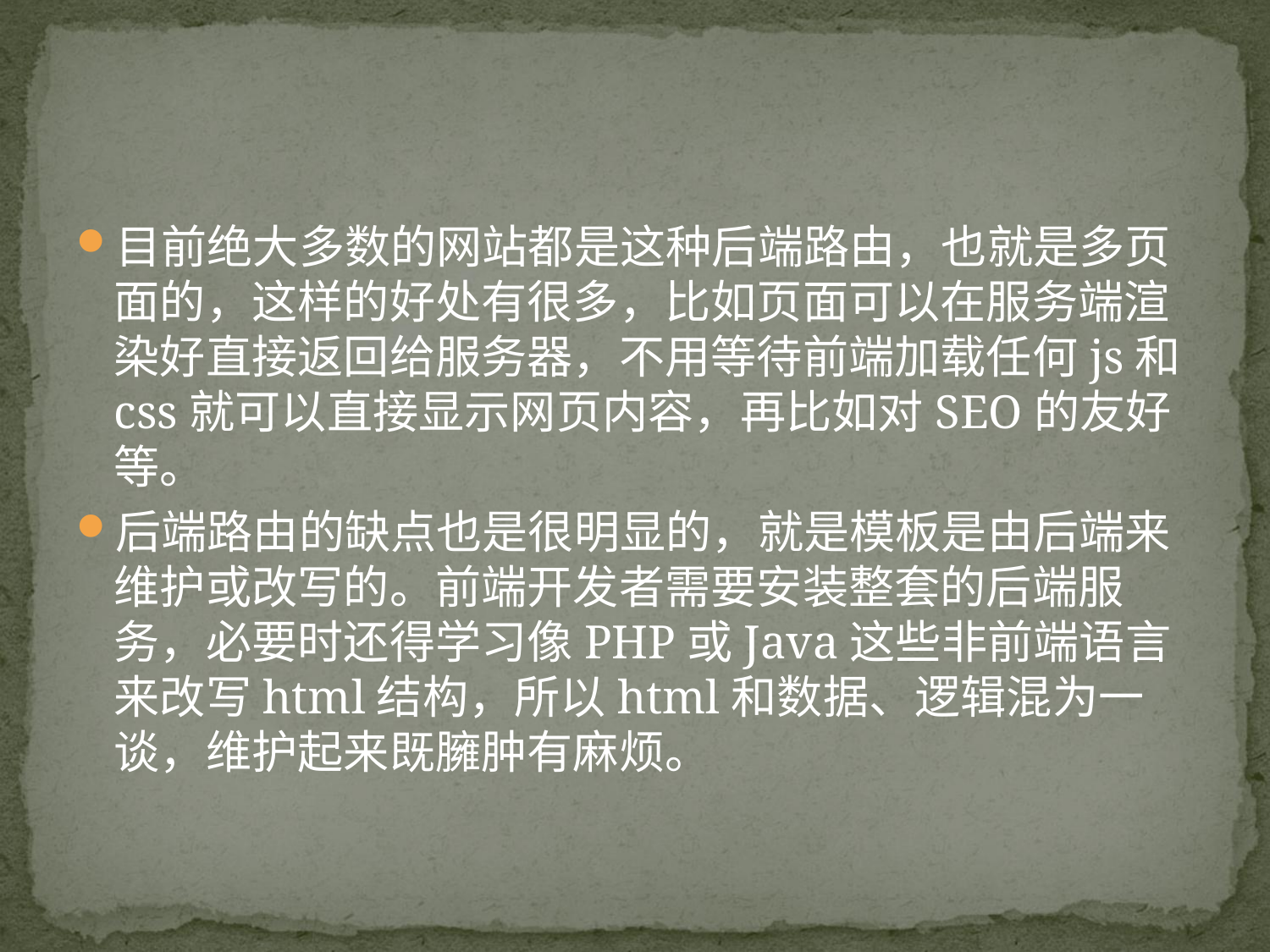

#
目前绝大多数的网站都是这种后端路由，也就是多页面的，这样的好处有很多，比如页面可以在服务端渲染好直接返回给服务器，不用等待前端加载任何js和css就可以直接显示网页内容，再比如对SEO的友好等。
后端路由的缺点也是很明显的，就是模板是由后端来维护或改写的。前端开发者需要安装整套的后端服务，必要时还得学习像PHP或Java这些非前端语言来改写html结构，所以html和数据、逻辑混为一谈，维护起来既臃肿有麻烦。